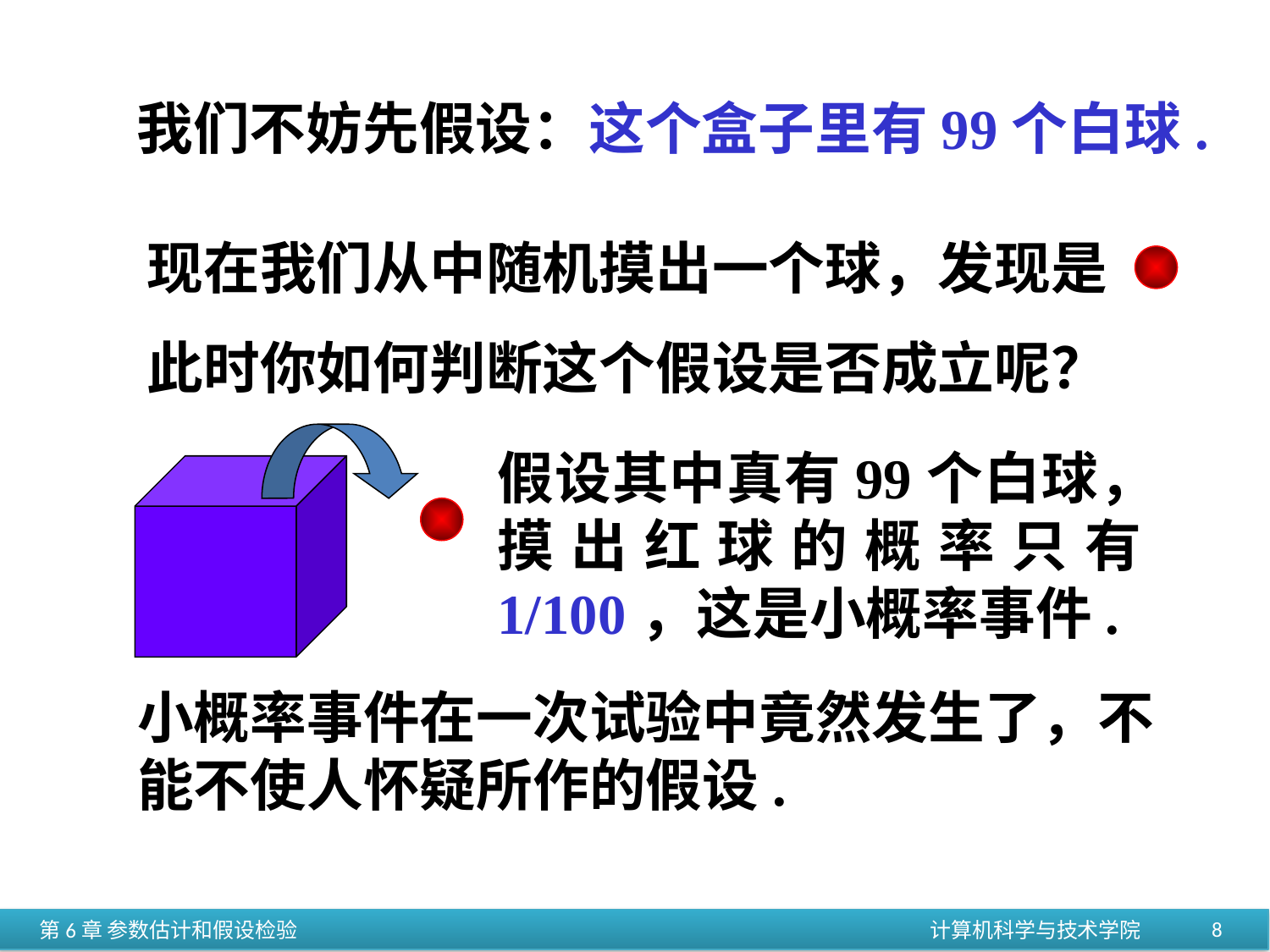

我们不妨先假设：这个盒子里有99个白球.
现在我们从中随机摸出一个球，发现是

此时你如何判断这个假设是否成立呢？

假设其中真有99个白球，摸出红球的概率只有1/100，这是小概率事件.

小概率事件在一次试验中竟然发生了，不能不使人怀疑所作的假设.